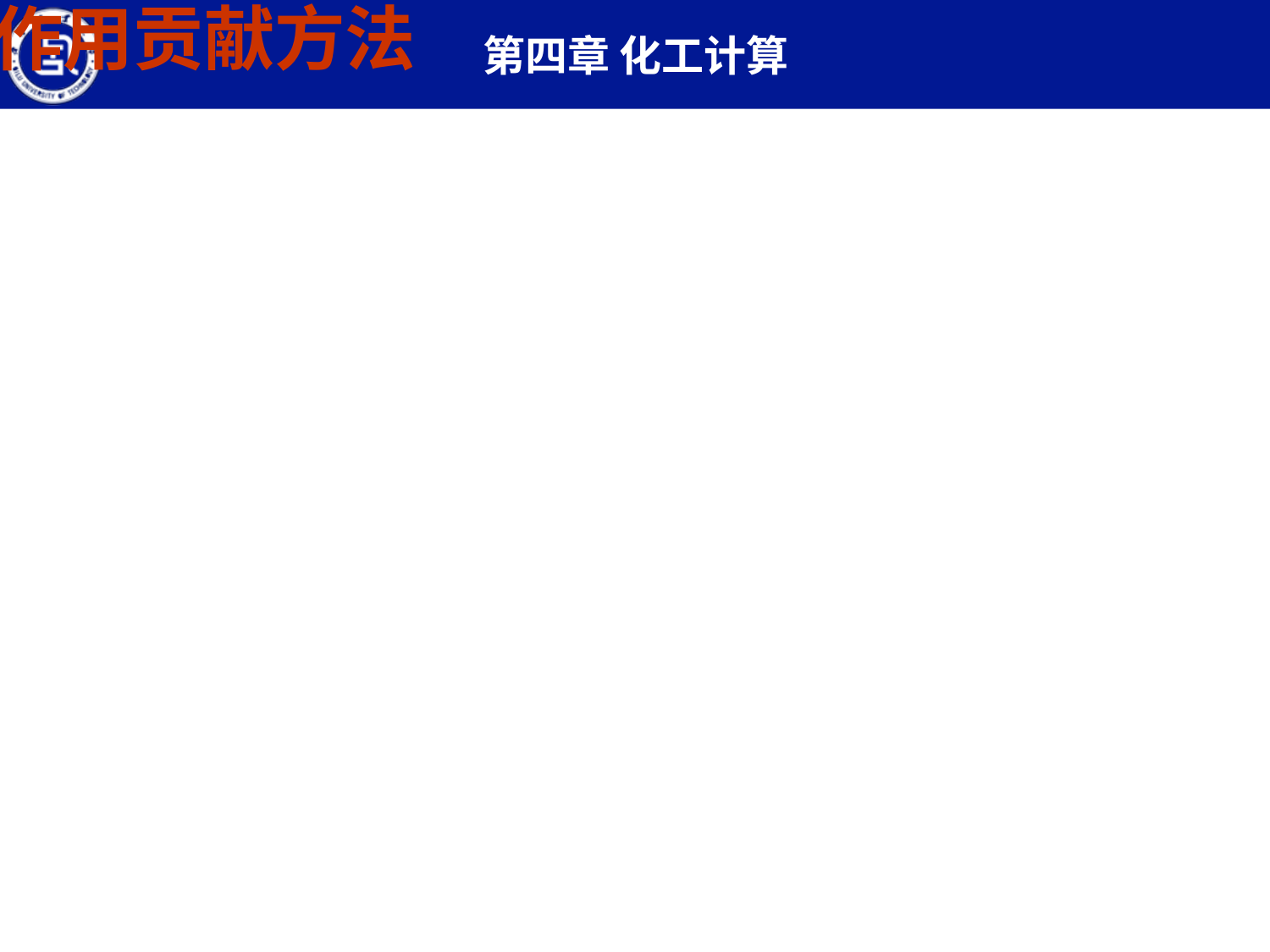

# MP基团相互作用贡献方法
          1999年，Marrero和Pardillo将两个相邻简单基团作为分子的独立结构单元，实际上是考虑了连接简单基团的化学键作用，提出了物性估算的基团相互作用贡献(MP)法 。MP法分两种估算方法，一种类似于Joback基团贡献法；另一种以基团之间的化学键为基础，可称为键贡献法。